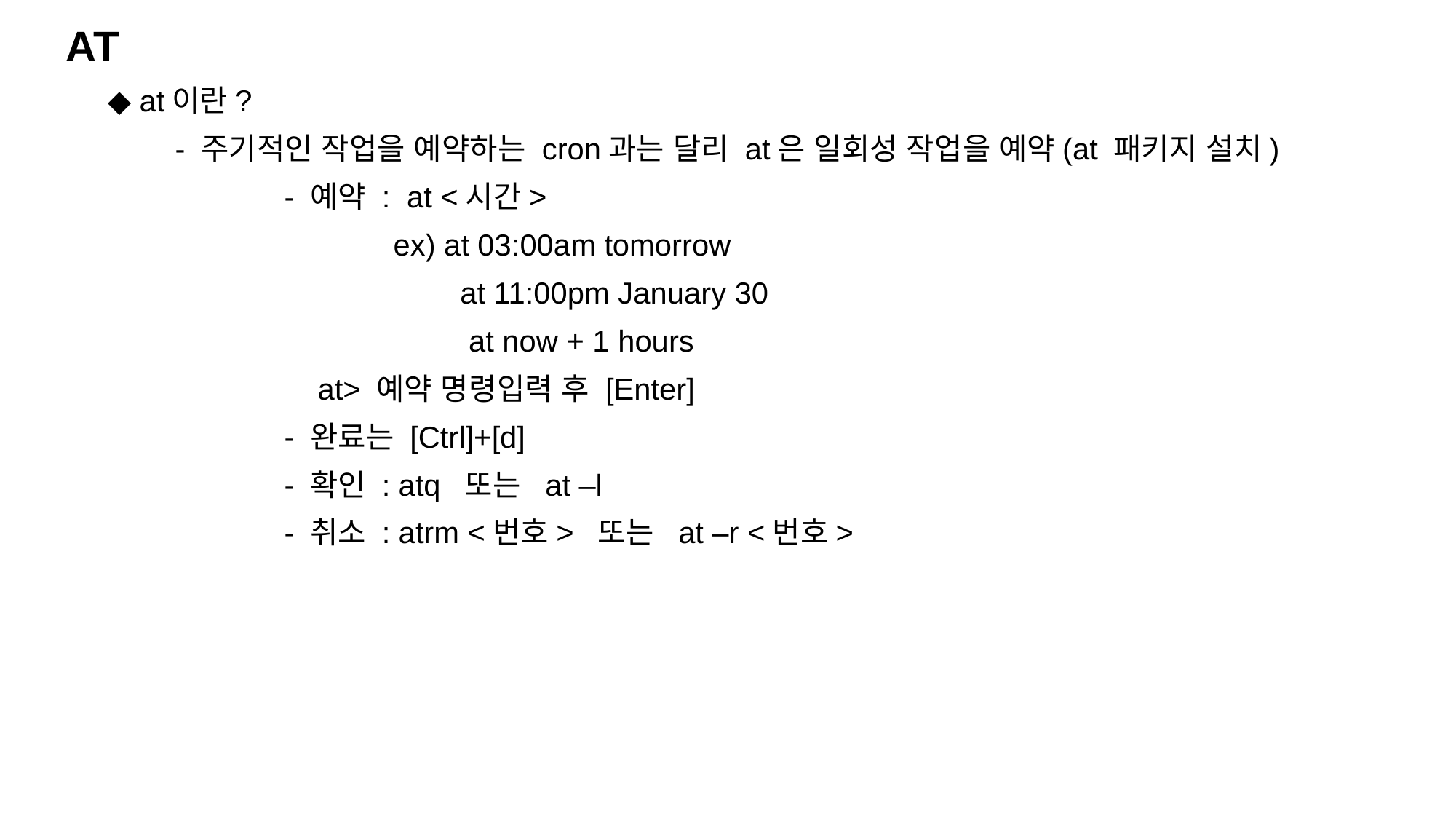

AT
     ◆ at이란?
	- 주기적인 작업을 예약하는 cron과는 달리 at은 일회성 작업을 예약(at 패키지 설치)
		- 예약 :  at <시간>
			ex) at 03:00am tomorrow
			        at 11:00pm January 30
			         at now + 1 hours
		    at> 예약 명령입력 후 [Enter]
		- 완료는 [Ctrl]+[d]
		- 확인 : atq  또는  at –l
		- 취소 : atrm <번호>  또는  at –r <번호>